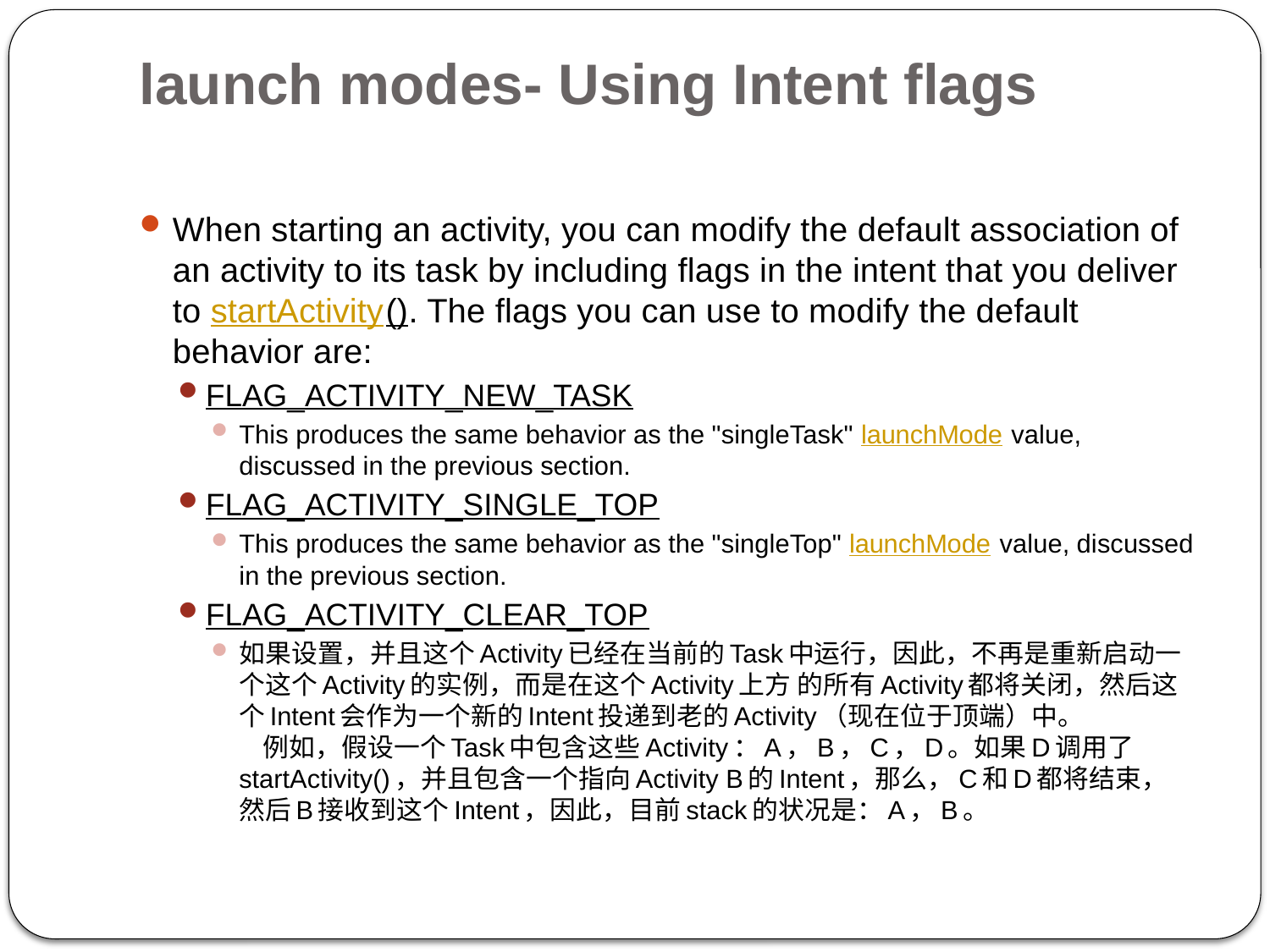

# launch modes- Using Intent flags
When starting an activity, you can modify the default association of an activity to its task by including flags in the intent that you deliver to startActivity(). The flags you can use to modify the default behavior are:
FLAG_ACTIVITY_NEW_TASK
This produces the same behavior as the "singleTask" launchMode value, discussed in the previous section.
FLAG_ACTIVITY_SINGLE_TOP
This produces the same behavior as the "singleTop" launchMode value, discussed in the previous section.
FLAG_ACTIVITY_CLEAR_TOP
如果设置，并且这个Activity已经在当前的Task中运行，因此，不再是重新启动一个这个Activity的实例，而是在这个Activity上方 的所有Activity都将关闭，然后这个Intent会作为一个新的Intent投递到老的Activity（现在位于顶端）中。
    例如，假设一个Task中包含这些Activity：A，B，C，D。如果D调用了startActivity()，并且包含一个指向Activity B的Intent，那么，C和D都将结束，然后B接收到这个Intent，因此，目前stack的状况是：A，B。